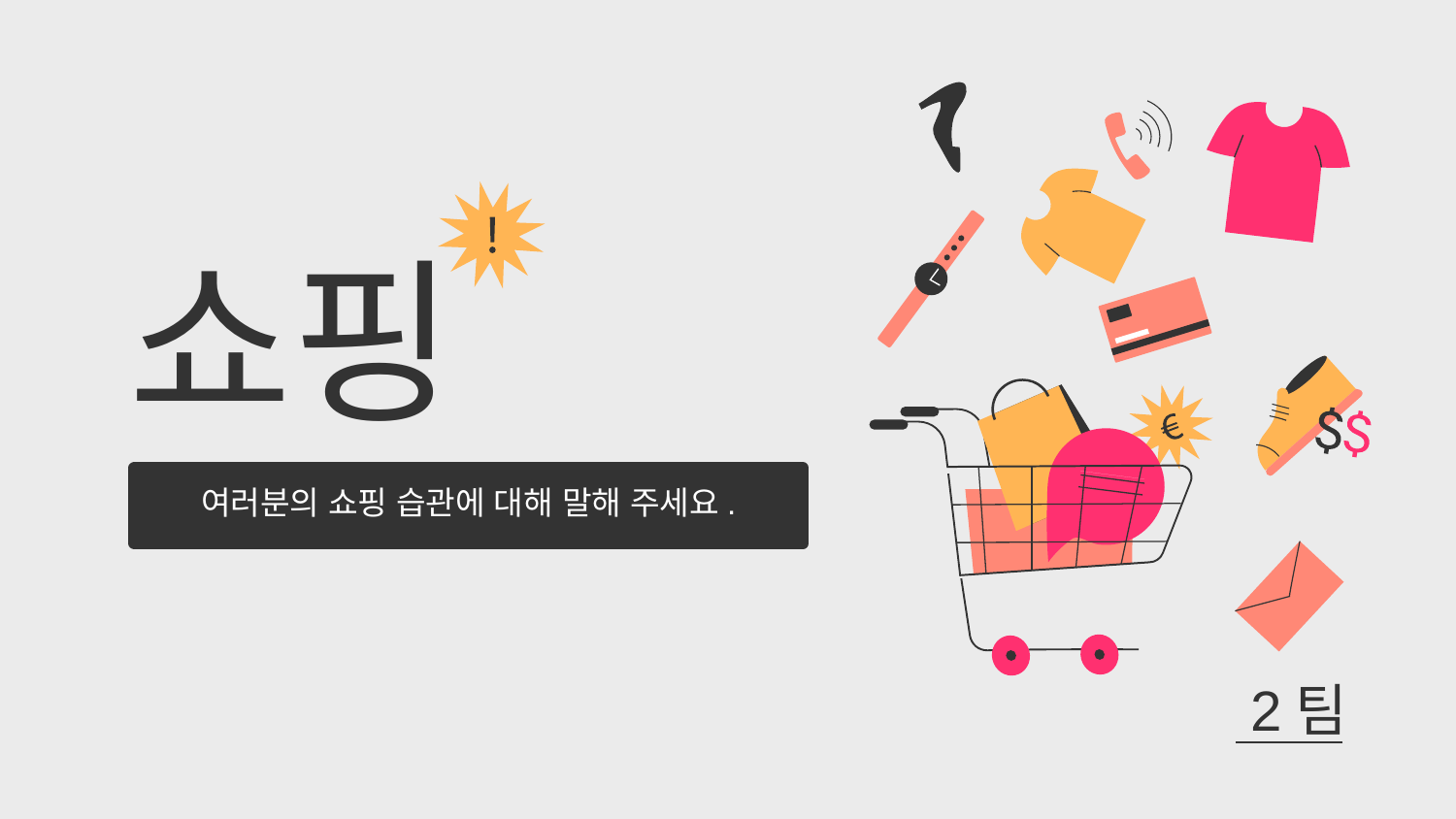

# 쇼핑

여러분의 쇼핑 습관에 대해 말해 주세요.

2팀